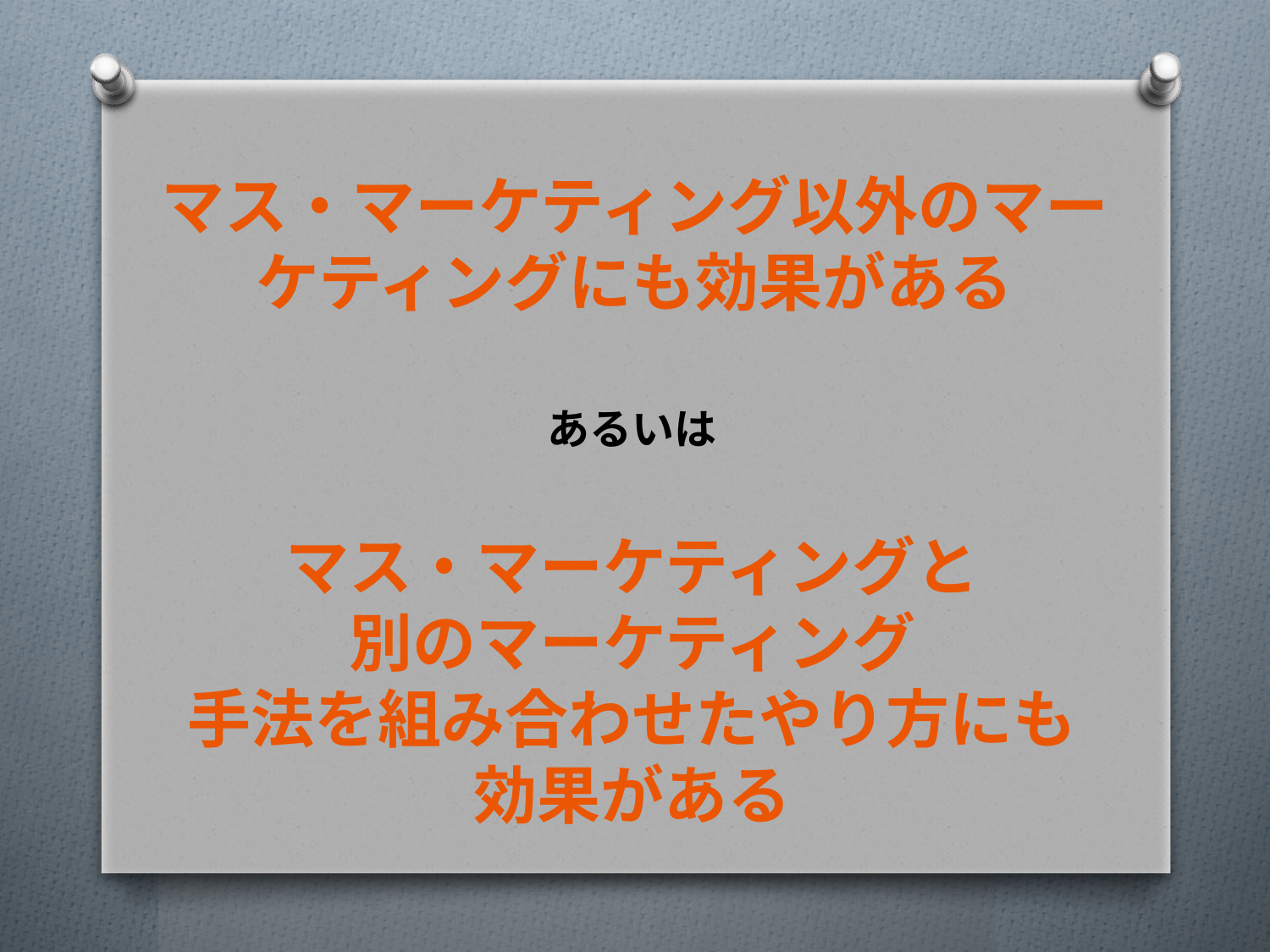

# マス・マーケティング以外のマーケティングにも効果がある
あるいは
マス・マーケティングと
別のマーケティング
手法を組み合わせたやり方にも
効果がある